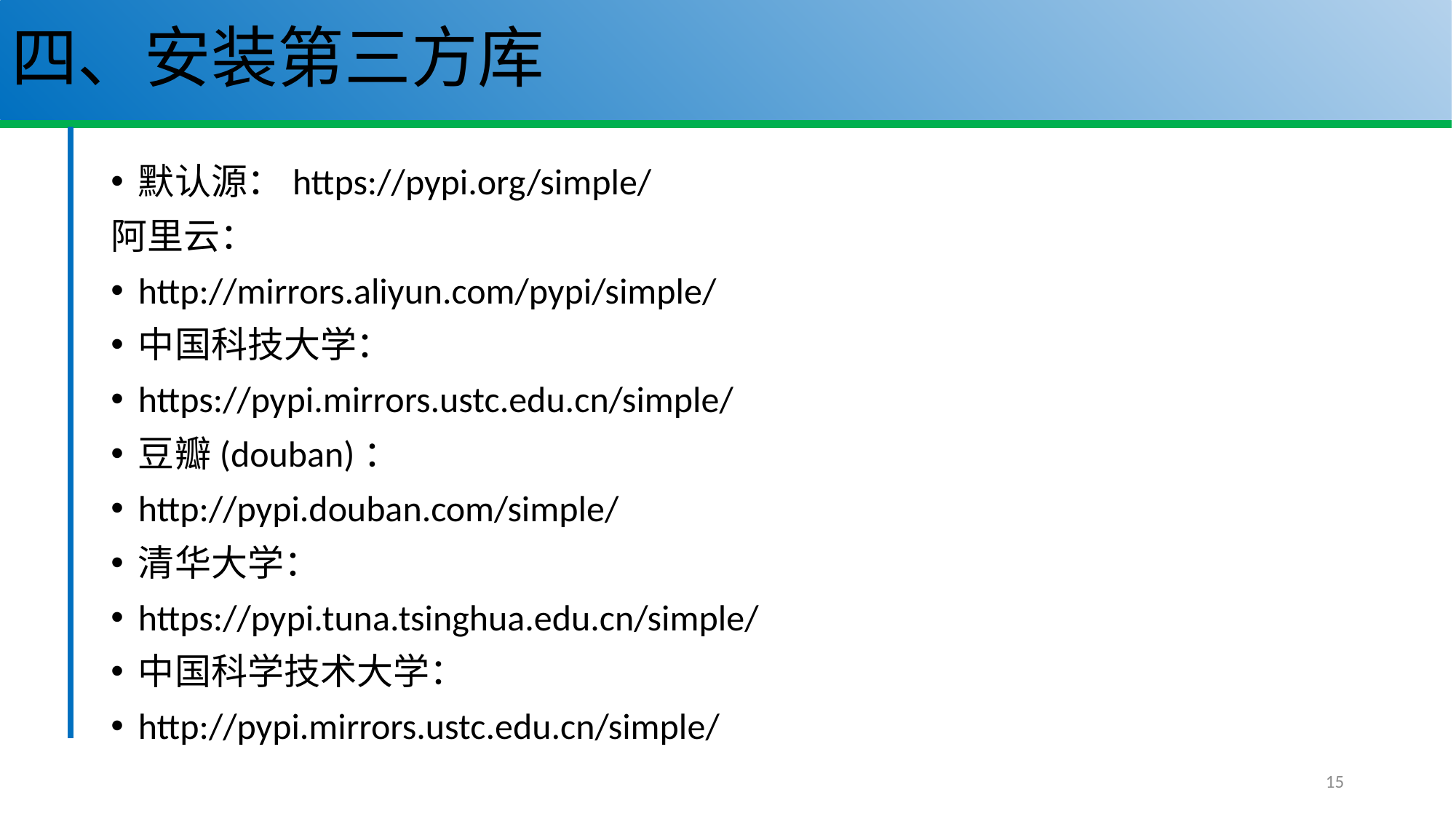

# 四、安装第三方库
默认源：https://pypi.org/simple/
阿里云：
http://mirrors.aliyun.com/pypi/simple/
中国科技大学：
https://pypi.mirrors.ustc.edu.cn/simple/
豆瓣(douban)：
http://pypi.douban.com/simple/
清华大学：
https://pypi.tuna.tsinghua.edu.cn/simple/
中国科学技术大学：
http://pypi.mirrors.ustc.edu.cn/simple/
15